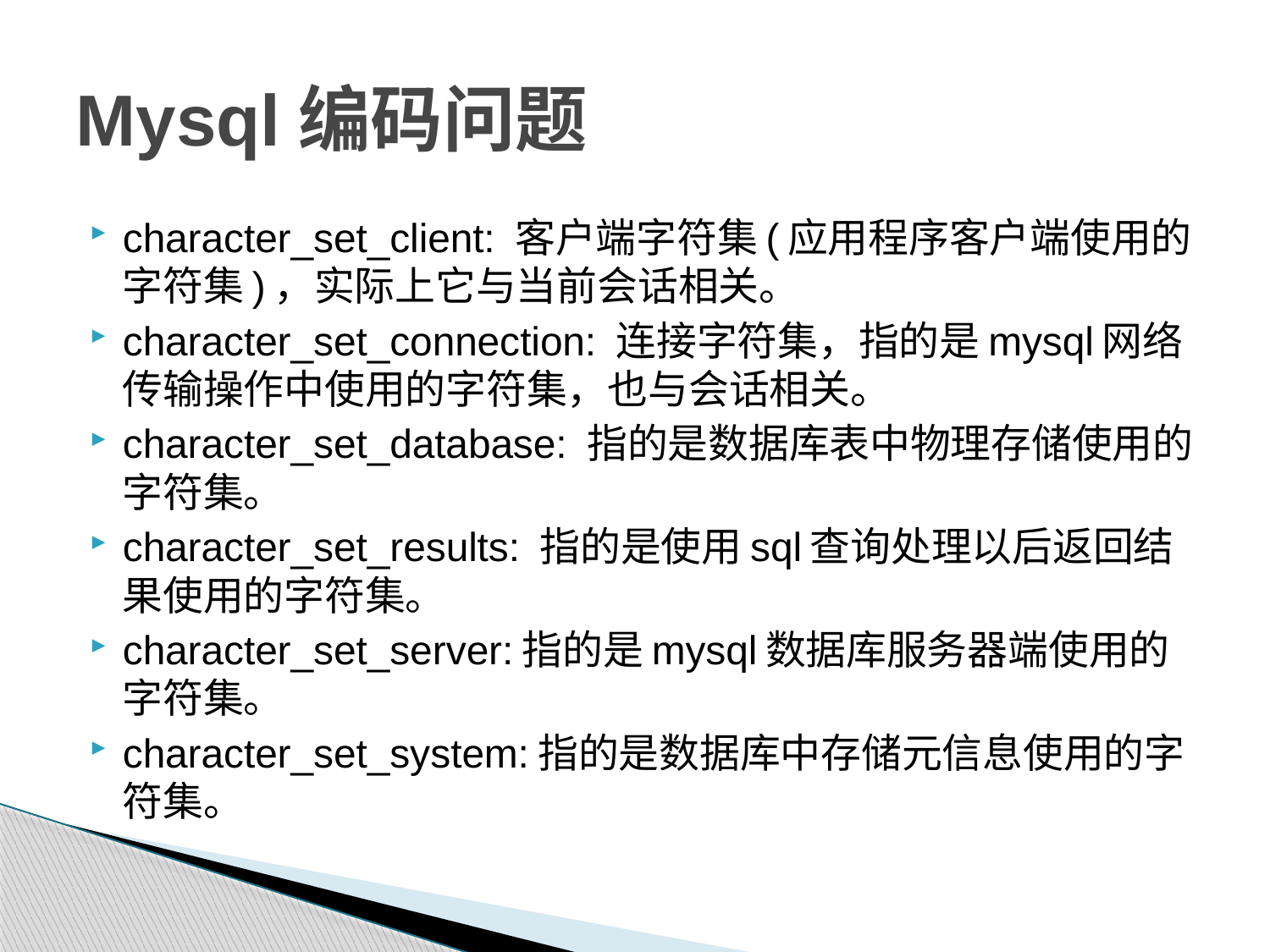

# Mysql编码问题
character_set_client: 客户端字符集(应用程序客户端使用的字符集)，实际上它与当前会话相关。
character_set_connection: 连接字符集，指的是mysql网络传输操作中使用的字符集，也与会话相关。
character_set_database: 指的是数据库表中物理存储使用的字符集。
character_set_results: 指的是使用sql查询处理以后返回结果使用的字符集。
character_set_server:指的是mysql数据库服务器端使用的字符集。
character_set_system:指的是数据库中存储元信息使用的字符集。